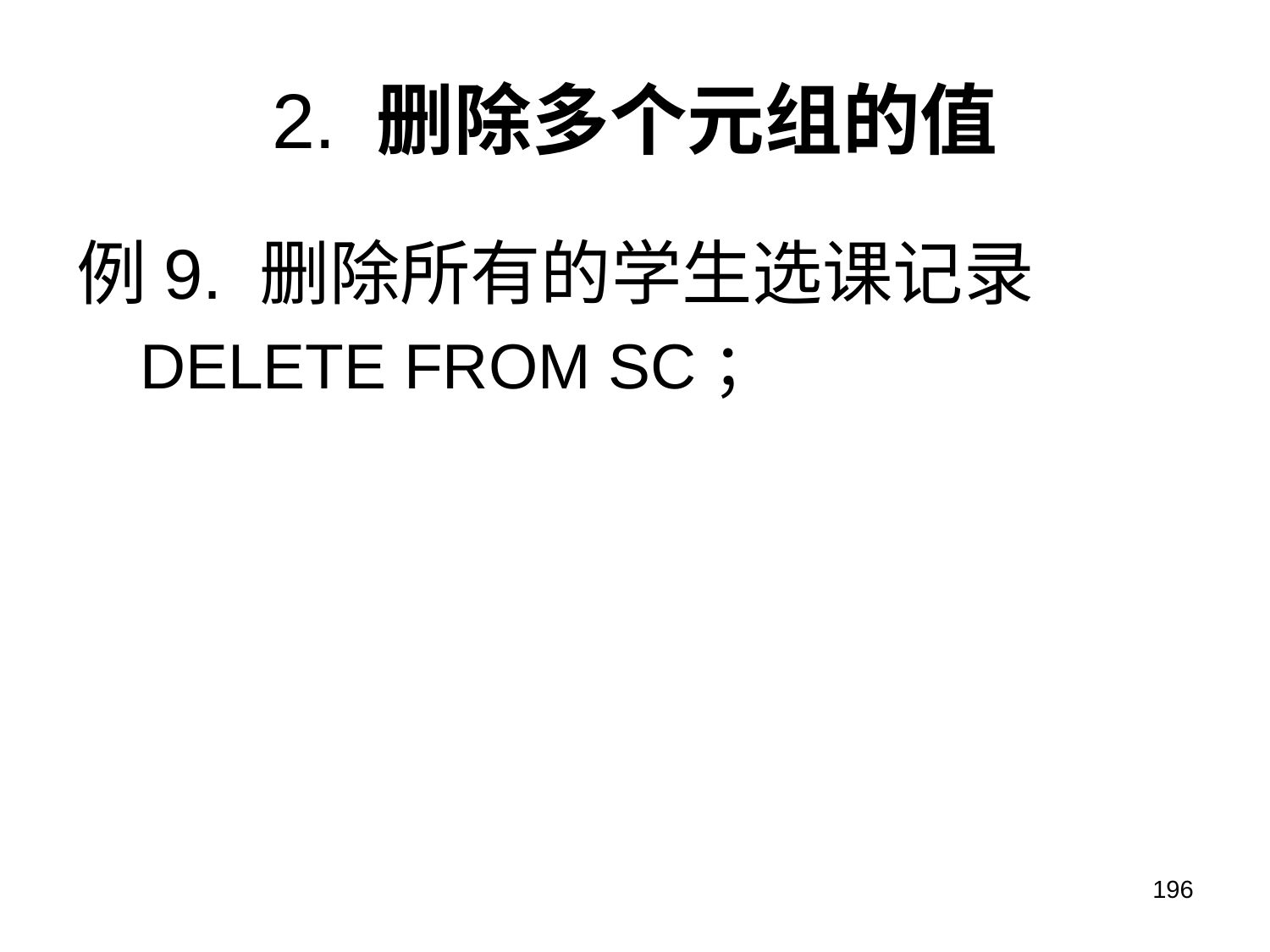

# 2. 删除多个元组的值
例9. 删除所有的学生选课记录
DELETE FROM SC；

196